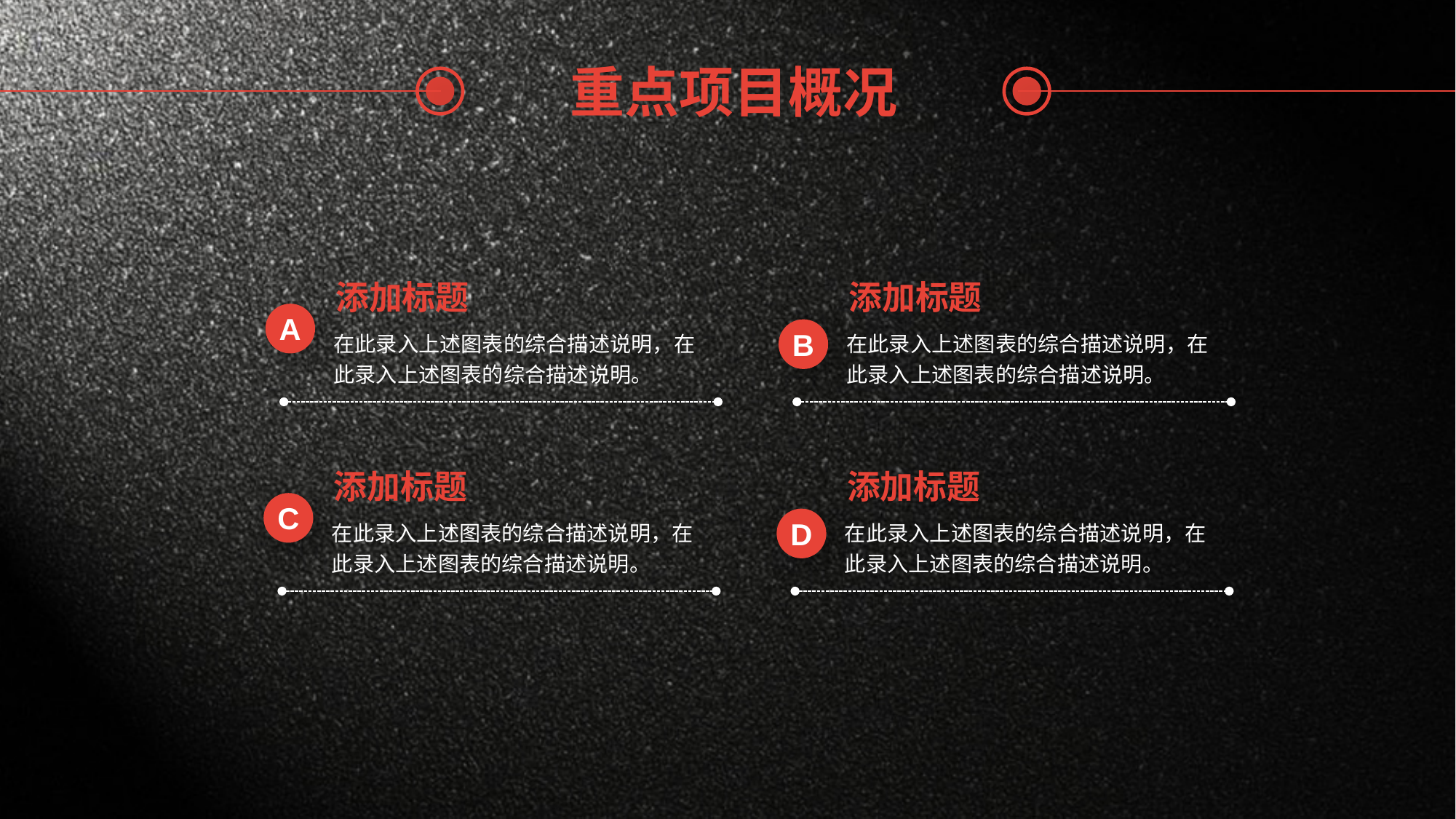

重点项目概况

添加标题
添加标题

A

在此录入上述图表的综合描述说明，在此录入上述图表的综合描述说明。
B
在此录入上述图表的综合描述说明，在此录入上述图表的综合描述说明。
添加标题
添加标题

C

在此录入上述图表的综合描述说明，在此录入上述图表的综合描述说明。
D
在此录入上述图表的综合描述说明，在此录入上述图表的综合描述说明。